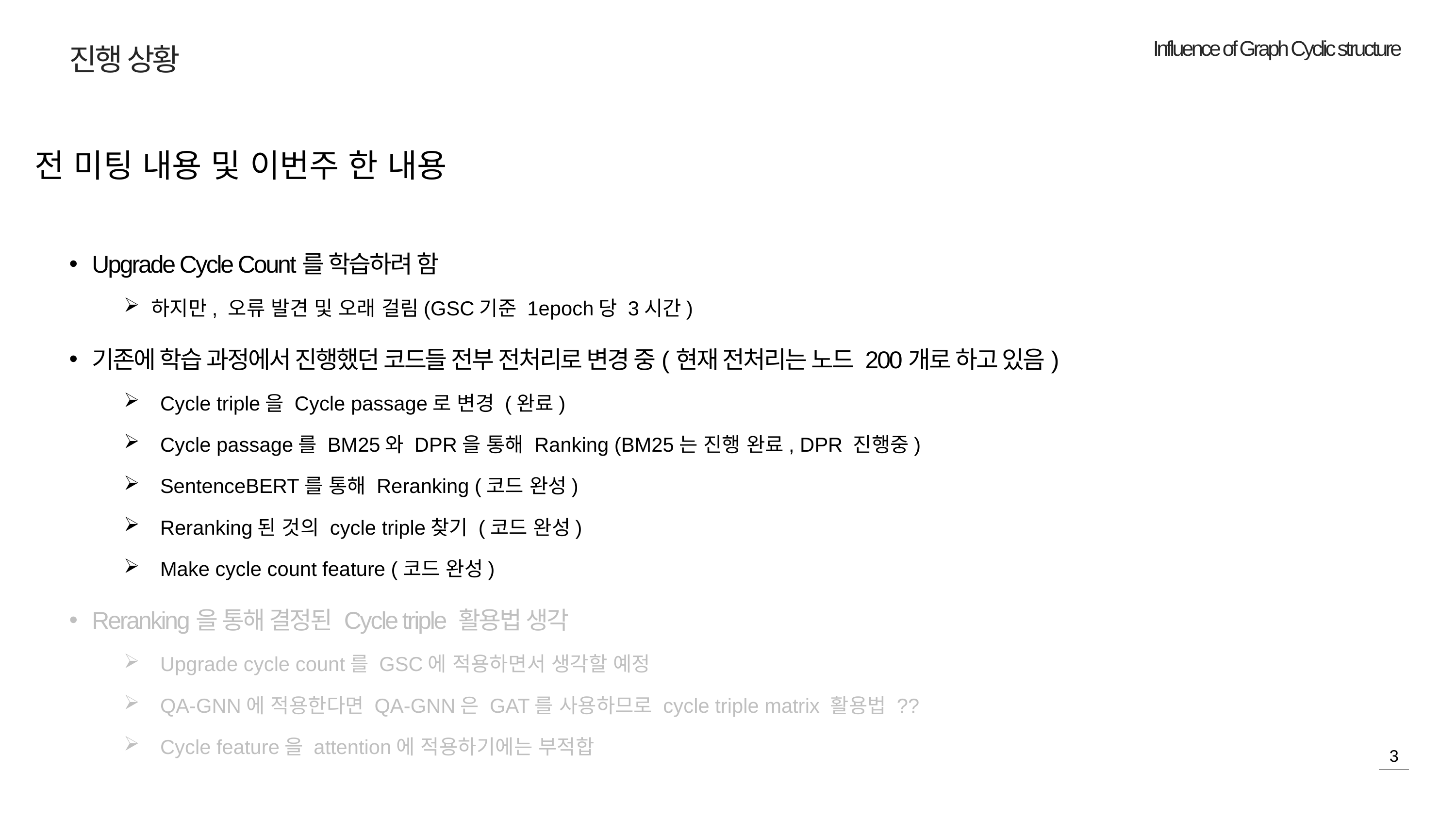

진행 상황
전 미팅 내용 및 이번주 한 내용
Upgrade Cycle Count를 학습하려 함
하지만, 오류 발견 및 오래 걸림(GSC기준 1epoch당 3시간)
기존에 학습 과정에서 진행했던 코드들 전부 전처리로 변경 중(현재 전처리는 노드 200개로 하고 있음)
Cycle triple을 Cycle passage로 변경 (완료)
Cycle passage를 BM25와 DPR을 통해 Ranking (BM25는 진행 완료, DPR 진행중)
SentenceBERT를 통해 Reranking (코드 완성)
Reranking된 것의 cycle triple찾기 (코드 완성)
Make cycle count feature (코드 완성)
Reranking을 통해 결정된 Cycle triple 활용법 생각
Upgrade cycle count를 GSC에 적용하면서 생각할 예정
QA-GNN에 적용한다면 QA-GNN은 GAT를 사용하므로 cycle triple matrix 활용법 ??
Cycle feature을 attention에 적용하기에는 부적합